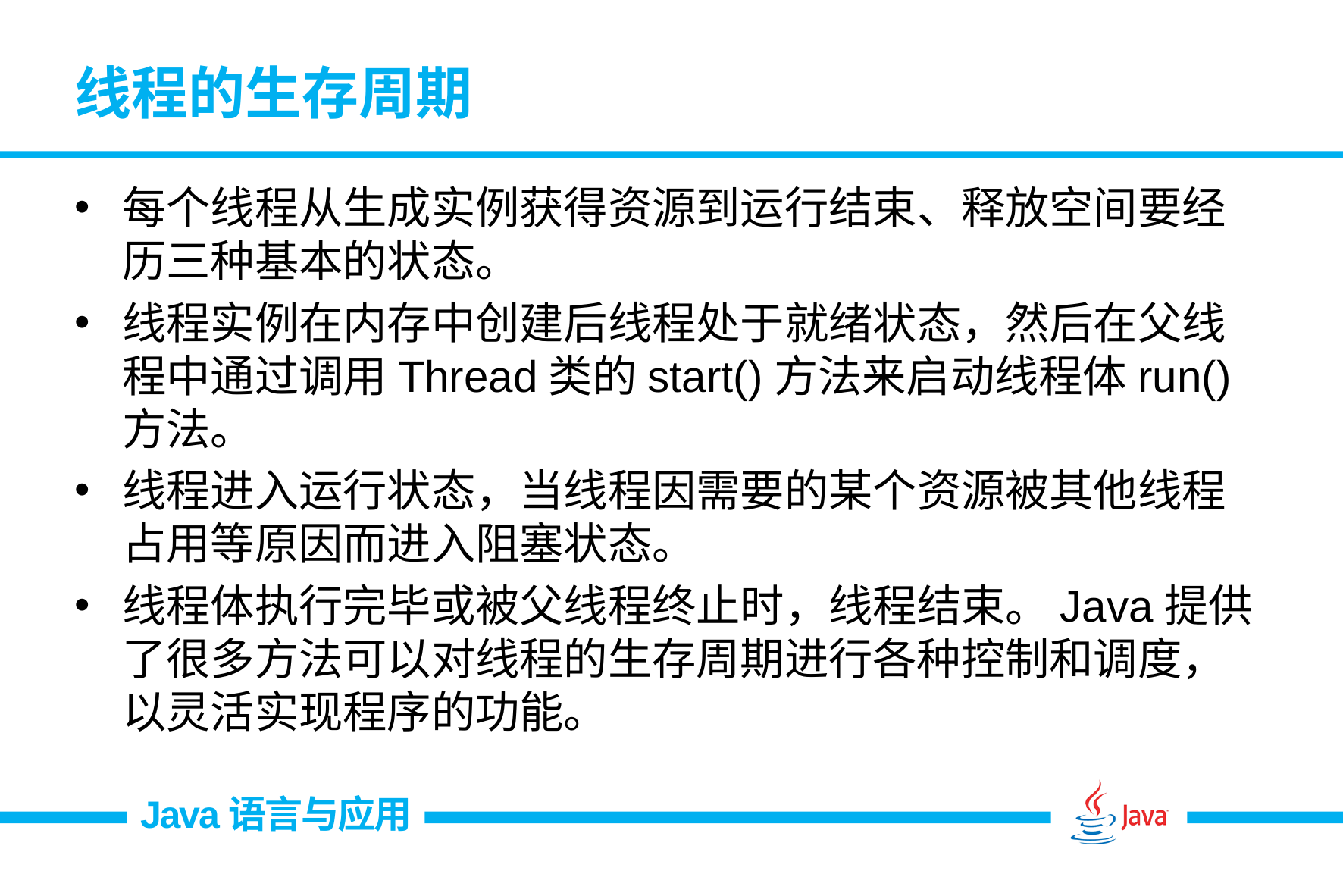

# 线程的生存周期
每个线程从生成实例获得资源到运行结束、释放空间要经历三种基本的状态。
线程实例在内存中创建后线程处于就绪状态，然后在父线程中通过调用Thread类的start()方法来启动线程体run()方法。
线程进入运行状态，当线程因需要的某个资源被其他线程占用等原因而进入阻塞状态。
线程体执行完毕或被父线程终止时，线程结束。Java提供了很多方法可以对线程的生存周期进行各种控制和调度，以灵活实现程序的功能。